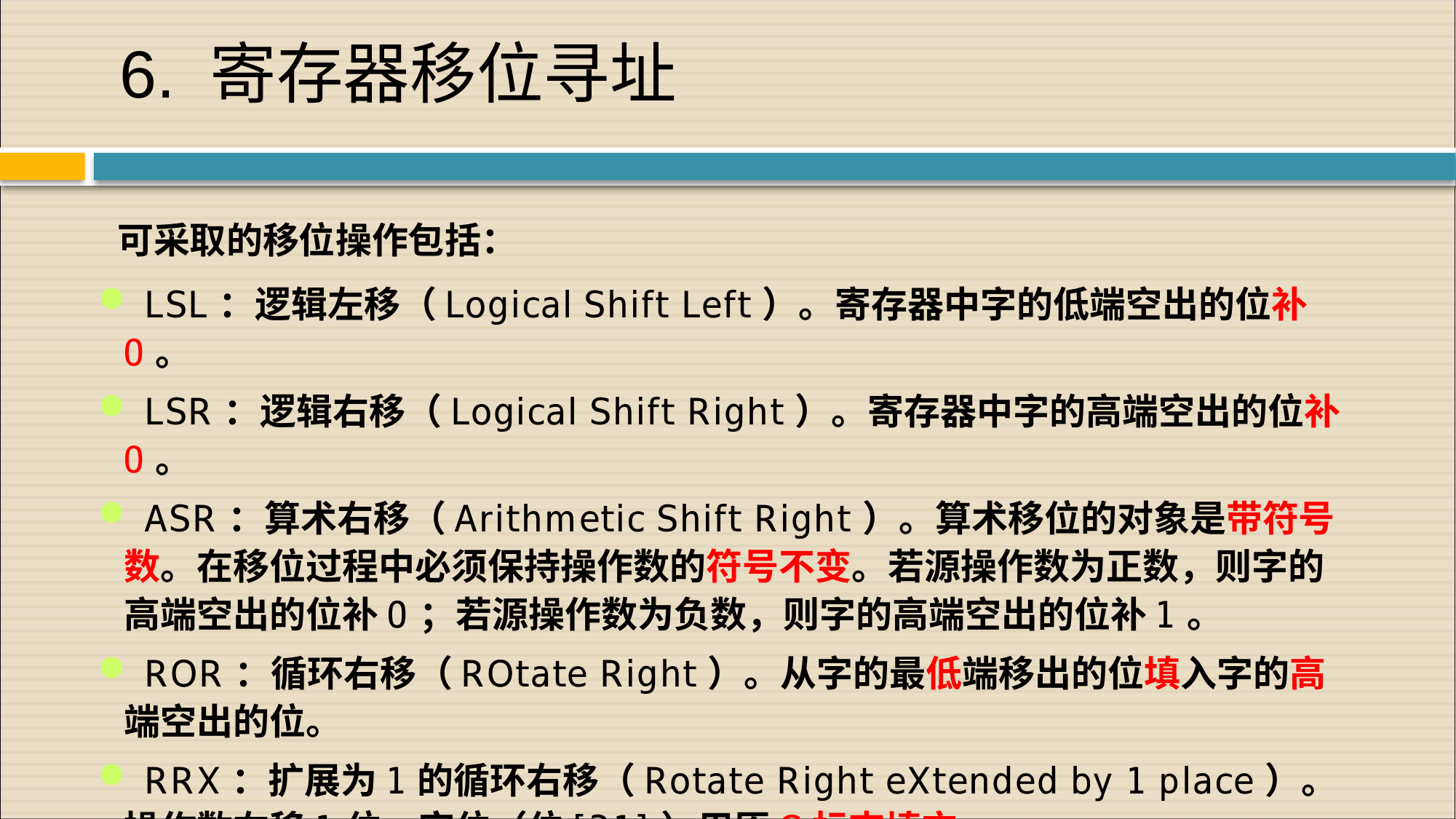

# 6. 寄存器移位寻址
可采取的移位操作包括：
 LSL：逻辑左移（Logical Shift Left）。寄存器中字的低端空出的位补0。
 LSR：逻辑右移（Logical Shift Right）。寄存器中字的高端空出的位补0。
 ASR：算术右移（Arithmetic Shift Right）。算术移位的对象是带符号数。在移位过程中必须保持操作数的符号不变。若源操作数为正数，则字的高端空出的位补0；若源操作数为负数，则字的高端空出的位补1。
 ROR：循环右移（ROtate Right）。从字的最低端移出的位填入字的高端空出的位。
 RRX：扩展为1的循环右移（Rotate Right eXtended by 1 place）。操作数右移1位，空位（位[31]）用原C标志填充。